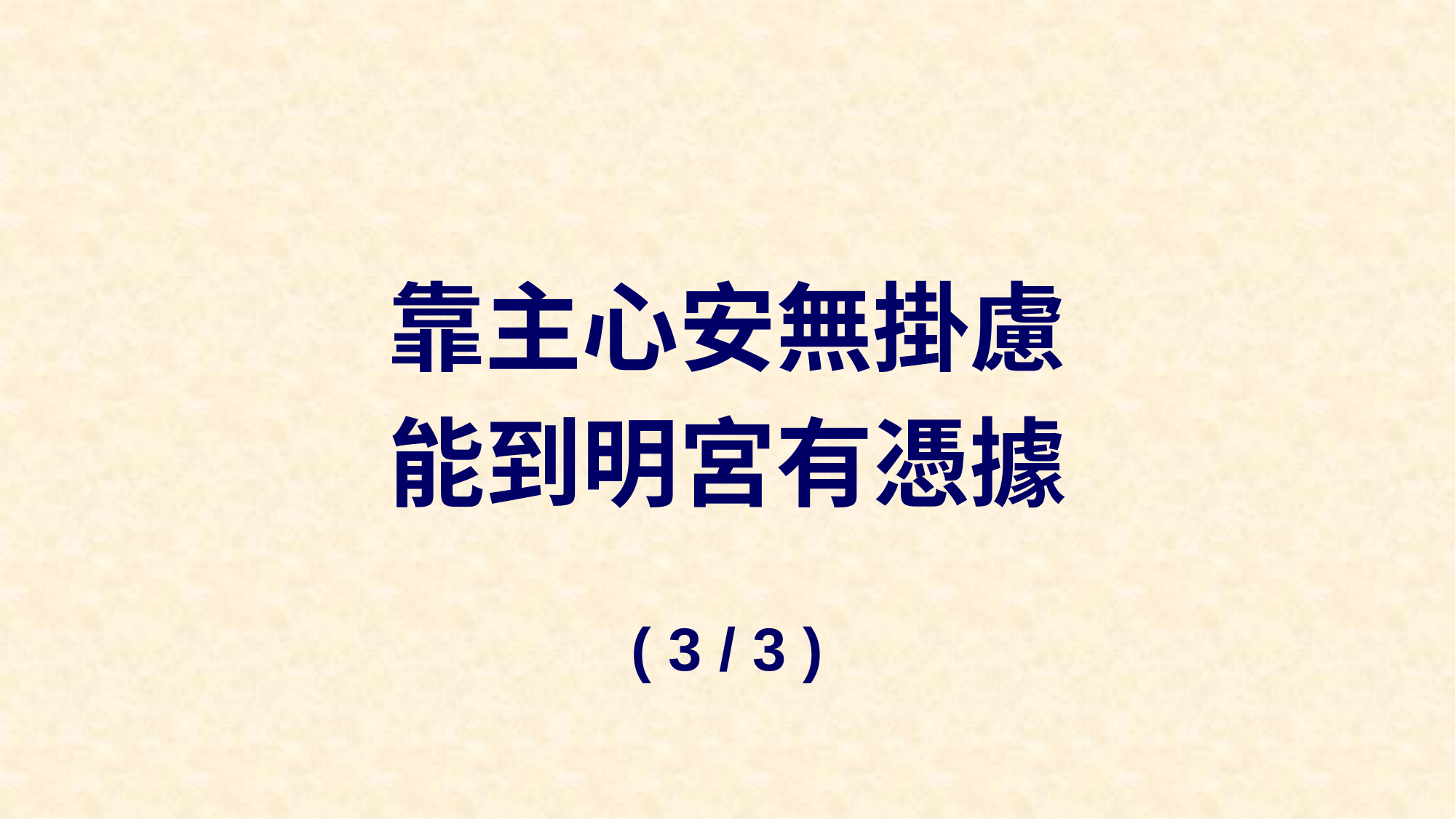

靠主心安無掛慮
能到明宮有憑據
( 3 / 3 )